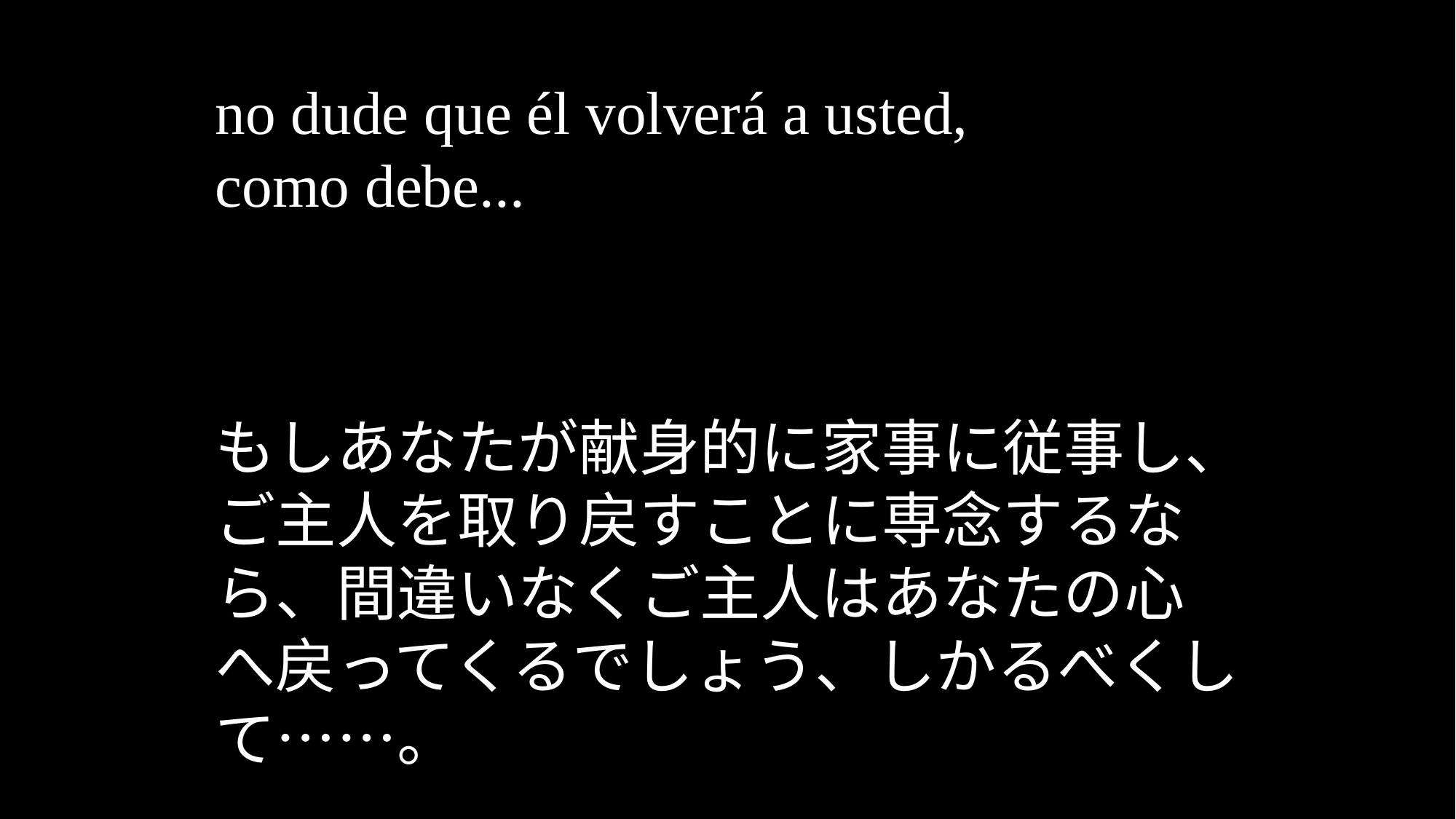

no dude que él volverá a usted, como debe...

もしあなたが献身的に家事に従事し、ご主人を取り戻すことに専念するなら、間違いなくご主人はあなたの心へ戻ってくるでしょう、しかるべくして……。